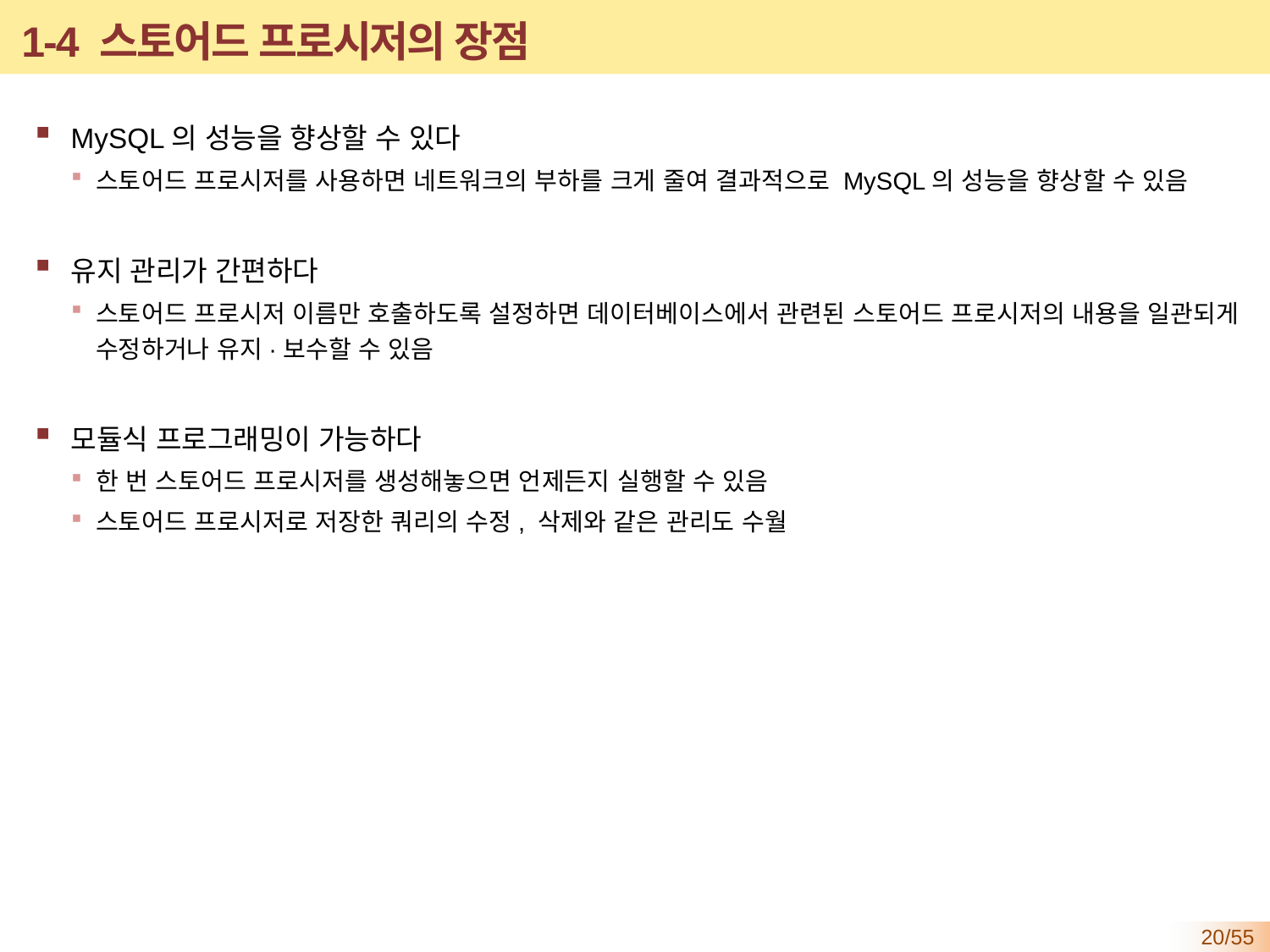

# 1-4 스토어드 프로시저의 장점
MySQL의 성능을 향상할 수 있다
스토어드 프로시저를 사용하면 네트워크의 부하를 크게 줄여 결과적으로 MySQL의 성능을 향상할 수 있음

유지 관리가 간편하다
스토어드 프로시저 이름만 호출하도록 설정하면 데이터베이스에서 관련된 스토어드 프로시저의 내용을 일관되게 수정하거나 유지·보수할 수 있음

모듈식 프로그래밍이 가능하다
한 번 스토어드 프로시저를 생성해놓으면 언제든지 실행할 수 있음
스토어드 프로시저로 저장한 쿼리의 수정, 삭제와 같은 관리도 수월